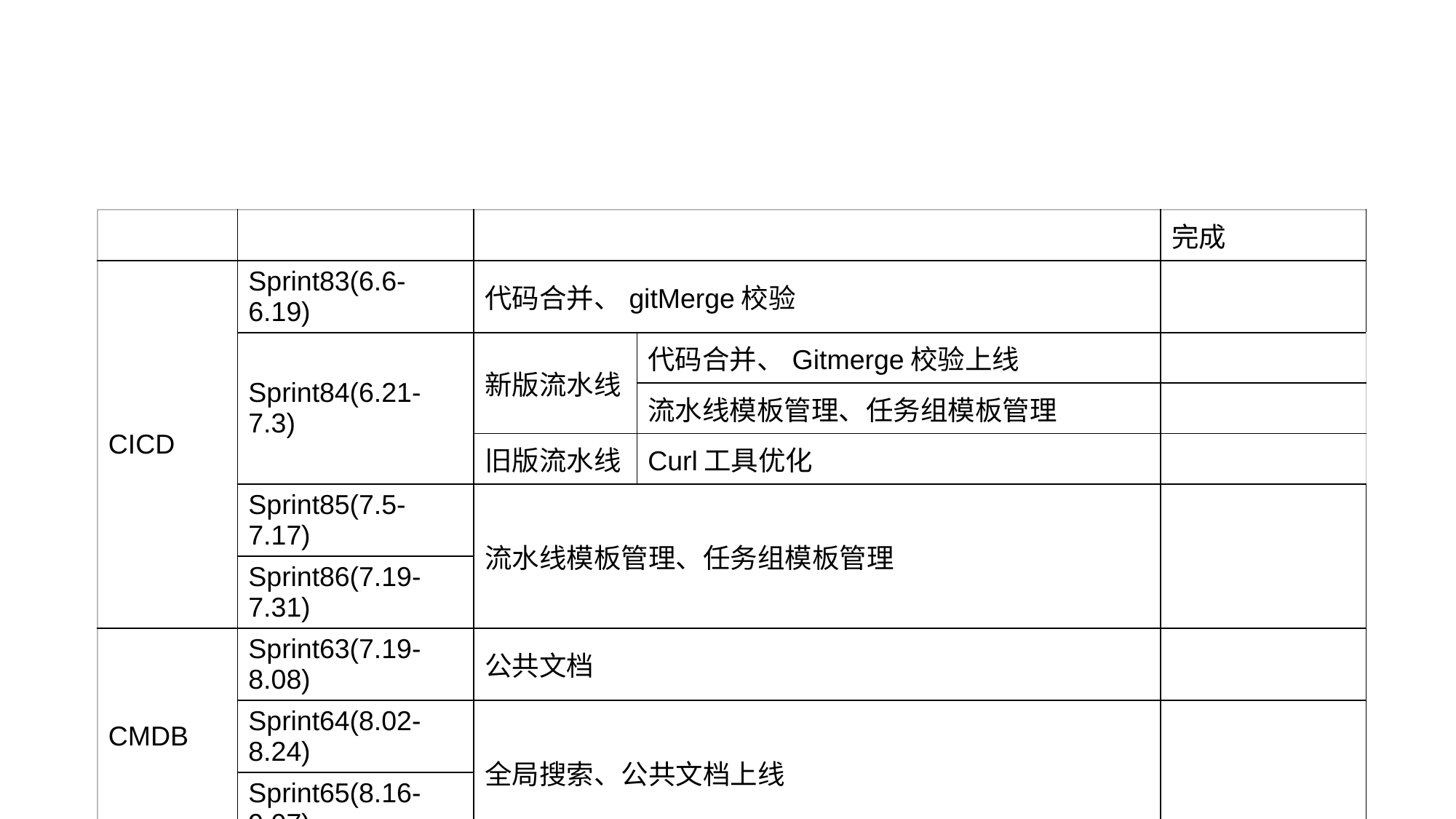

|  |  |  |  | 完成 |
| --- | --- | --- | --- | --- |
| CICD | Sprint83(6.6-6.19) | 代码合并、gitMerge校验 |  |  |
|  | Sprint84(6.21-7.3) | 新版流水线 | 代码合并、Gitmerge校验上线 |  |
|  |  |  | 流水线模板管理、任务组模板管理 |  |
|  |  | 旧版流水线 | Curl工具优化 |  |
|  | Sprint85(7.5-7.17) | 流水线模板管理、任务组模板管理 |  |  |
|  | Sprint86(7.19-7.31) |  |  |  |
| CMDB | Sprint63(7.19-8.08) | 公共文档 |  |  |
|  | Sprint64(8.02-8.24) | 全局搜索、公共文档上线 |  |  |
|  | Sprint65(8.16-9.07) |  |  |  |
| CICD | Sprint88(8.16-8.27) | 新版流水线 | 回滚和回滚策略、交互优化等 |  |
|  |  | 旧版流水线 | 机器列表 |  |